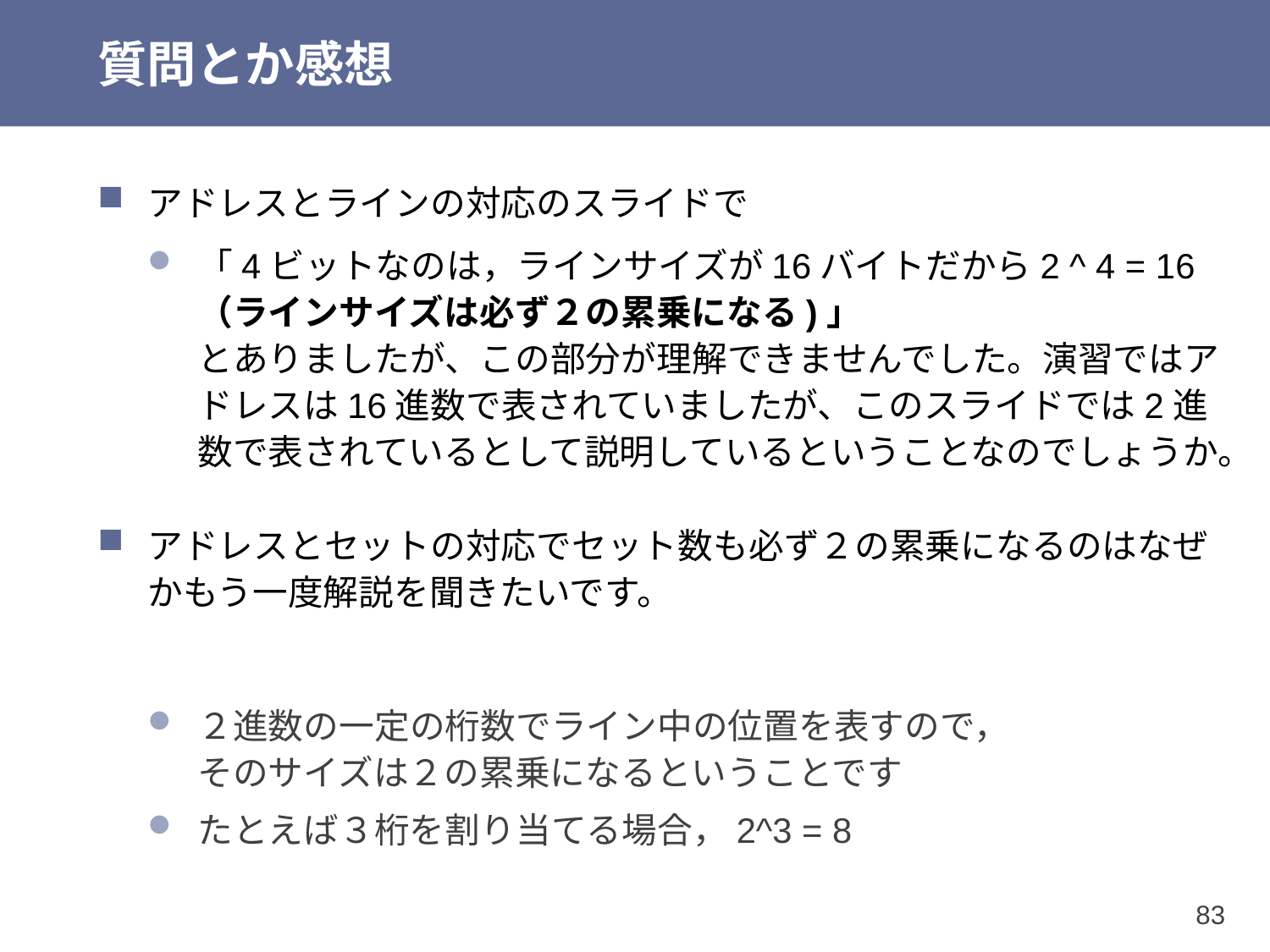

# 質問とか感想
アドレスとラインの対応のスライドで
「4ビットなのは，ラインサイズが16バイトだから2 ^ 4 = 16
（ラインサイズは必ず２の累乗になる)」
とありましたが、この部分が理解できませんでした。演習ではアドレスは16進数で表されていましたが、このスライドでは2進数で表されているとして説明しているということなのでしょうか。
アドレスとセットの対応でセット数も必ず２の累乗になるのはなぜかもう一度解説を聞きたいです。

２進数の一定の桁数でライン中の位置を表すので，
そのサイズは２の累乗になるということです
たとえば３桁を割り当てる場合，2^3 = 8